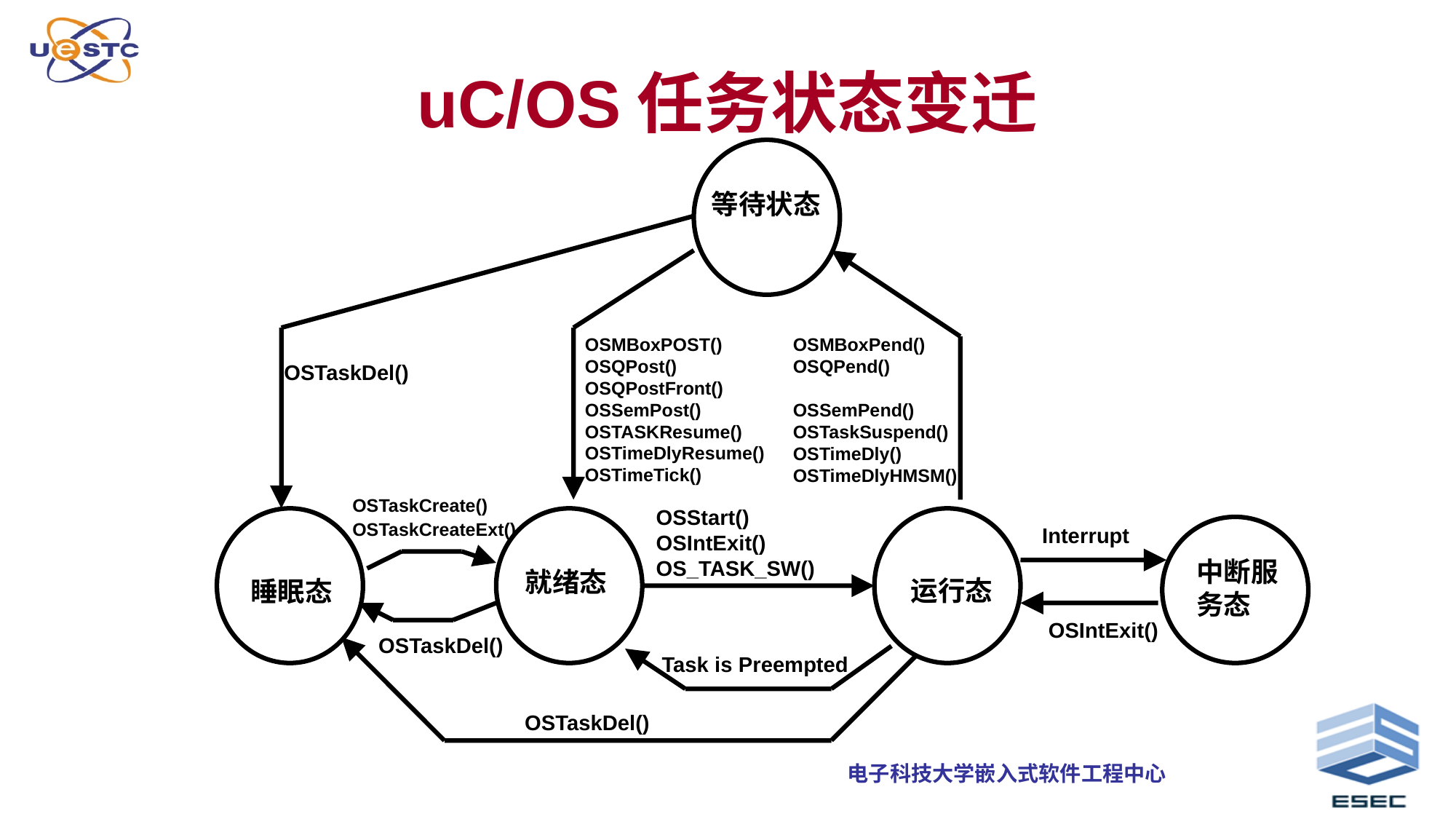

# uC/OS任务状态变迁

等待状态

OSMBoxPOST()
OSQPost()
OSQPostFront()
OSSemPost()
OSTASKResume()
OSTimeDlyResume()
OSTimeTick()

OSMBoxPend()
OSQPend()

OSSemPend()
OSTaskSuspend()
OSTimeDly()
OSTimeDlyHMSM()

OSTaskDel()
OSTaskCreate()
OSTaskCreateExt()
OSStart()
OSIntExit()
OS_TASK_SW()

Interrupt

中断服
务态

就绪态

运行态
睡眠态

OSIntExit()

OSTaskDel()

Task is Preempted

OSTaskDel()